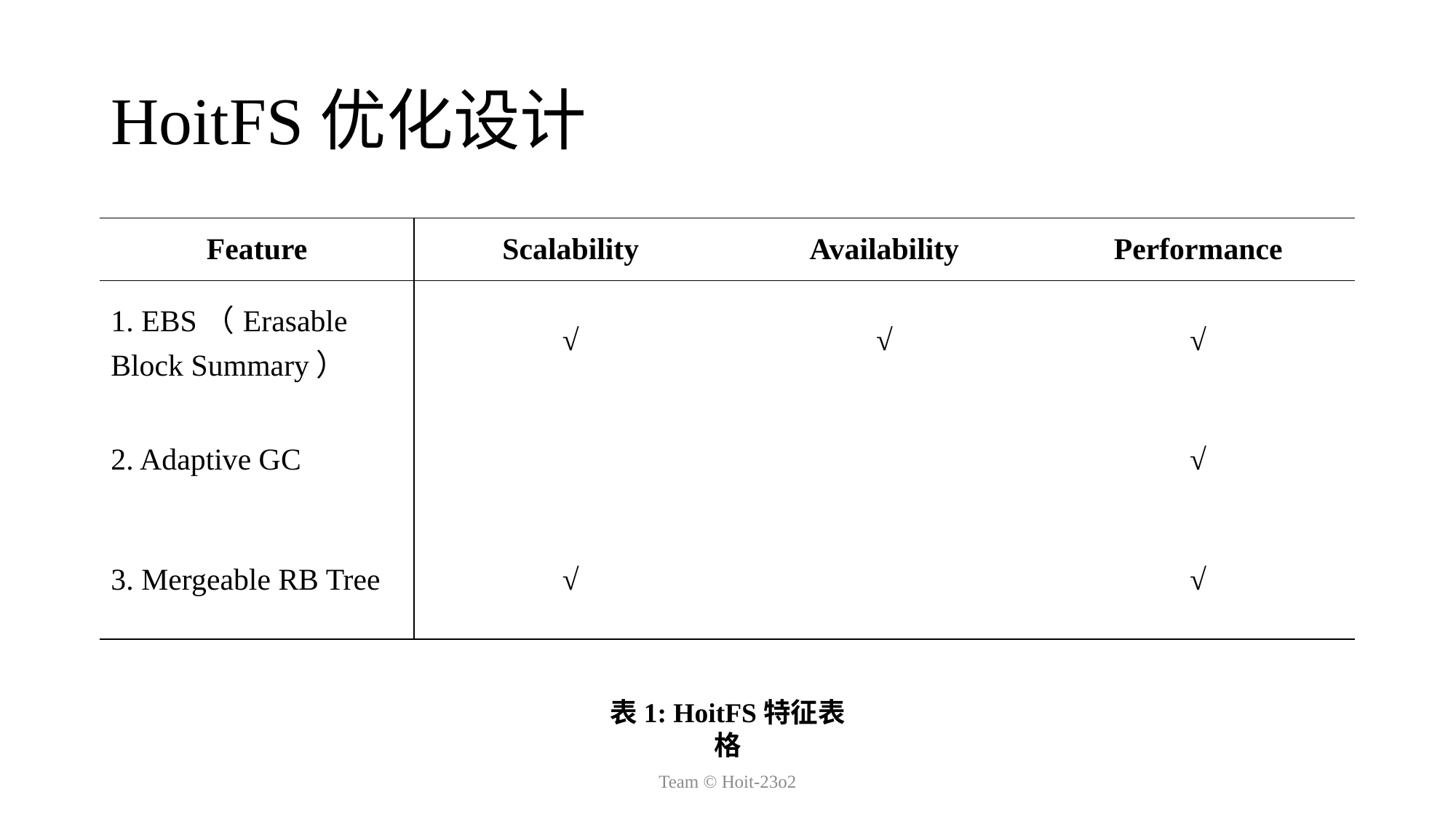

# HoitFS优化设计
| Feature | Scalability | Availability | Performance |
| --- | --- | --- | --- |
| 1. EBS（Erasable Block Summary） | √ | √ | √ |
| 2. Adaptive GC |  |  | √ |
| 3. Mergeable RB Tree | √ |  | √ |
表1: HoitFS特征表格
Team © Hoit-23o2